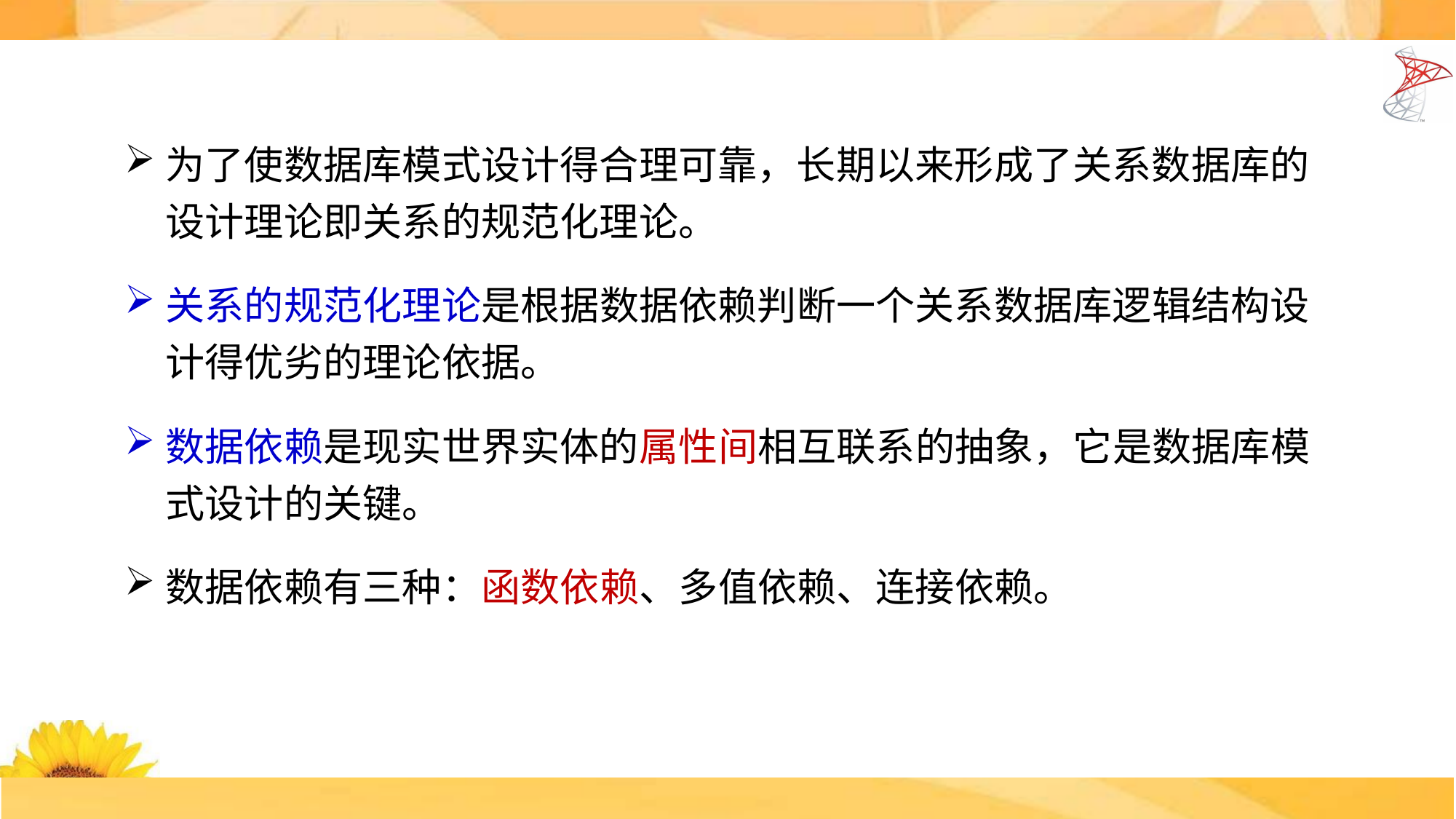

为了使数据库模式设计得合理可靠，长期以来形成了关系数据库的设计理论即关系的规范化理论。
关系的规范化理论是根据数据依赖判断一个关系数据库逻辑结构设计得优劣的理论依据。
数据依赖是现实世界实体的属性间相互联系的抽象，它是数据库模式设计的关键。
数据依赖有三种：函数依赖、多值依赖、连接依赖。